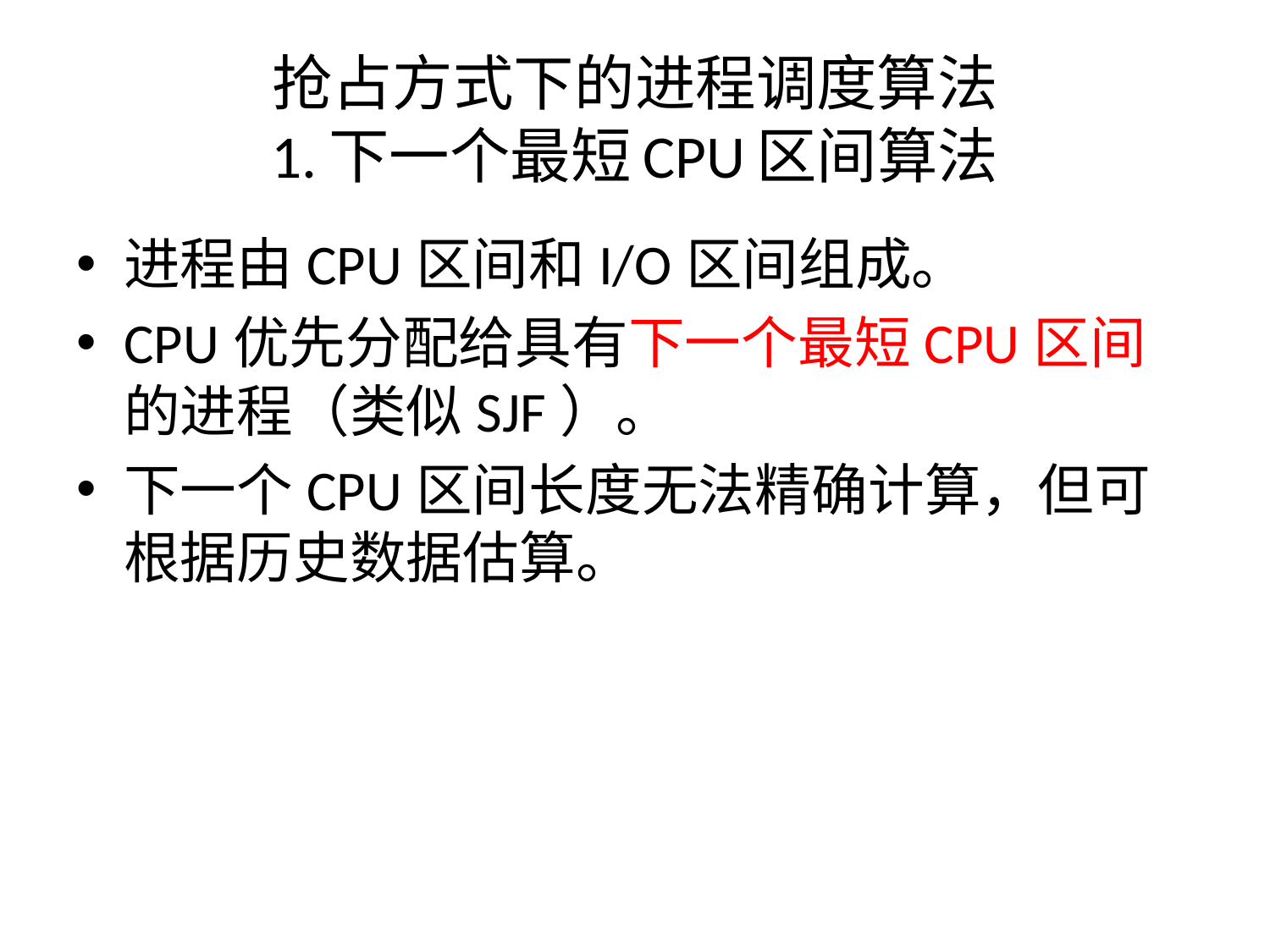

# 抢占方式下的进程调度算法 1.下一个最短CPU区间算法
进程由CPU区间和I/O区间组成。
CPU优先分配给具有下一个最短CPU区间的进程（类似SJF）。
下一个CPU区间长度无法精确计算，但可根据历史数据估算。